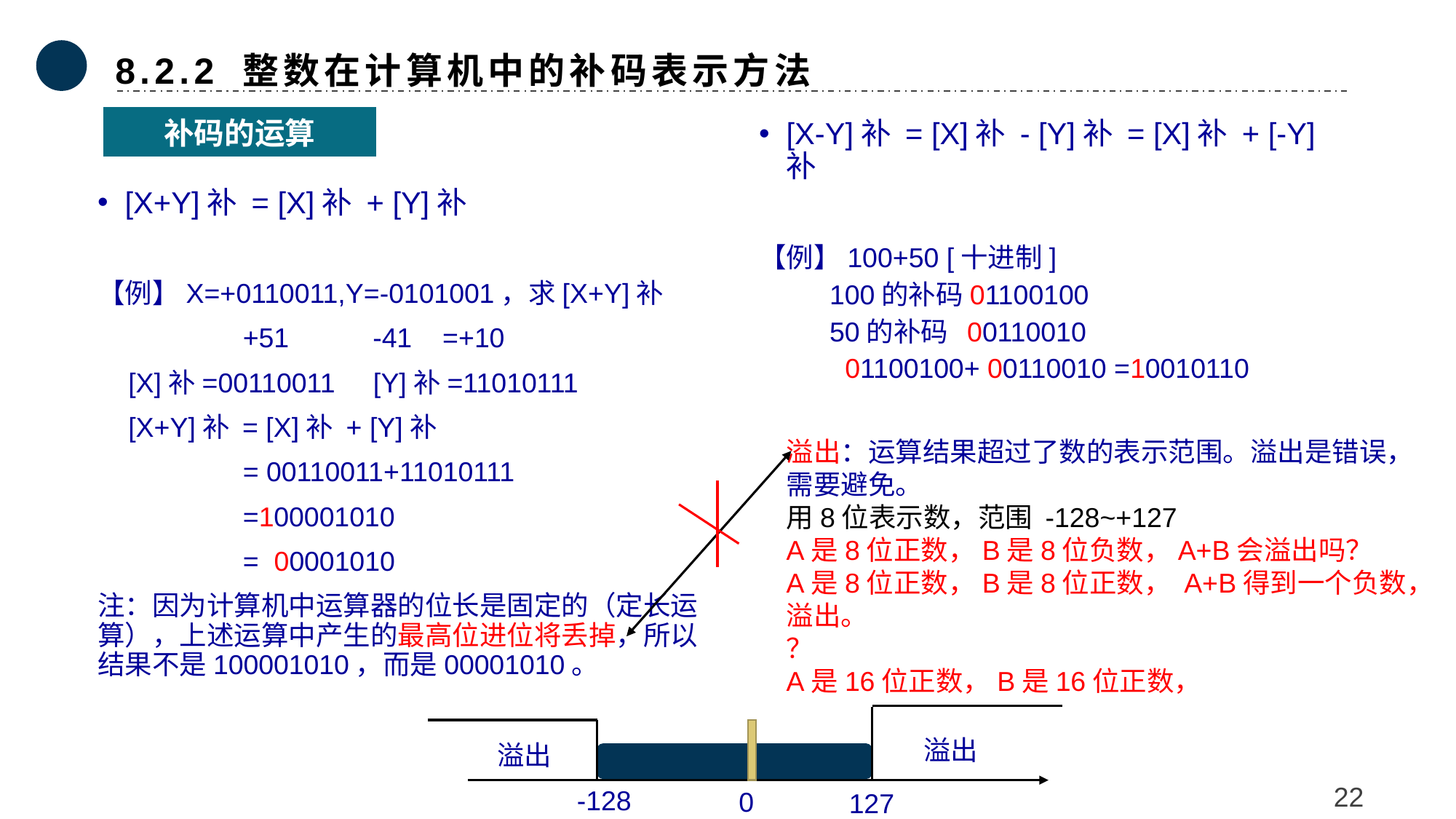

8.2.2 整数在计算机中的补码表示方法

补码的运算
[X-Y]补 = [X]补 - [Y]补 = [X]补 + [-Y]补

【例】100+50 [十进制]
   100的补码01100100
   50的补码  00110010
     01100100+ 00110010 =10010110

[X+Y]补 = [X]补 + [Y]补

【例】X=+0110011,Y=-0101001，求[X+Y]补
                   +51           -41    =+10
    [X]补=00110011     [Y]补=11010111
    [X+Y]补 = [X]补 + [Y]补
                   = 00110011+11010111
                   =100001010
                   =  00001010
注：因为计算机中运算器的位长是固定的（定长运算），上述运算中产生的最高位进位将丢掉，所以结果不是100001010，而是00001010。

溢出：运算结果超过了数的表示范围。溢出是错误，需要避免。
用8位表示数，范围 -128~+127
A是8位正数，B是8位负数，A+B会溢出吗？
A是8位正数，B是8位正数， A+B得到一个负数，溢出。
？
A是16位正数，B是16位正数，

溢出
溢出

-128
0
127